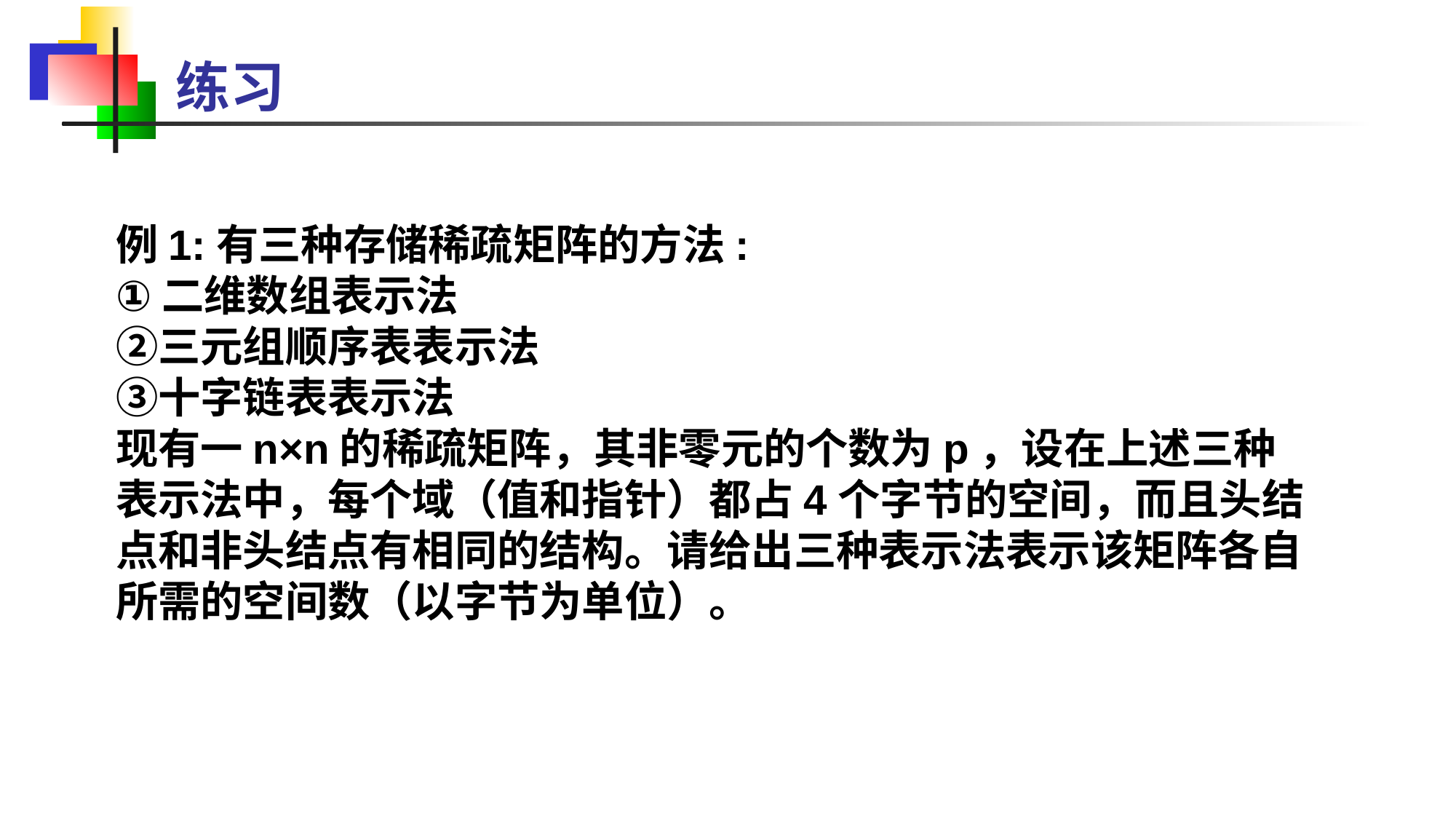

练习
# 例1:有三种存储稀疏矩阵的方法: ①二维数组表示法 ②三元组顺序表表示法 ③十字链表表示法 现有一n×n的稀疏矩阵，其非零元的个数为p，设在上述三种表示法中，每个域（值和指针）都占4个字节的空间，而且头结点和非头结点有相同的结构。请给出三种表示法表示该矩阵各自所需的空间数（以字节为单位）。